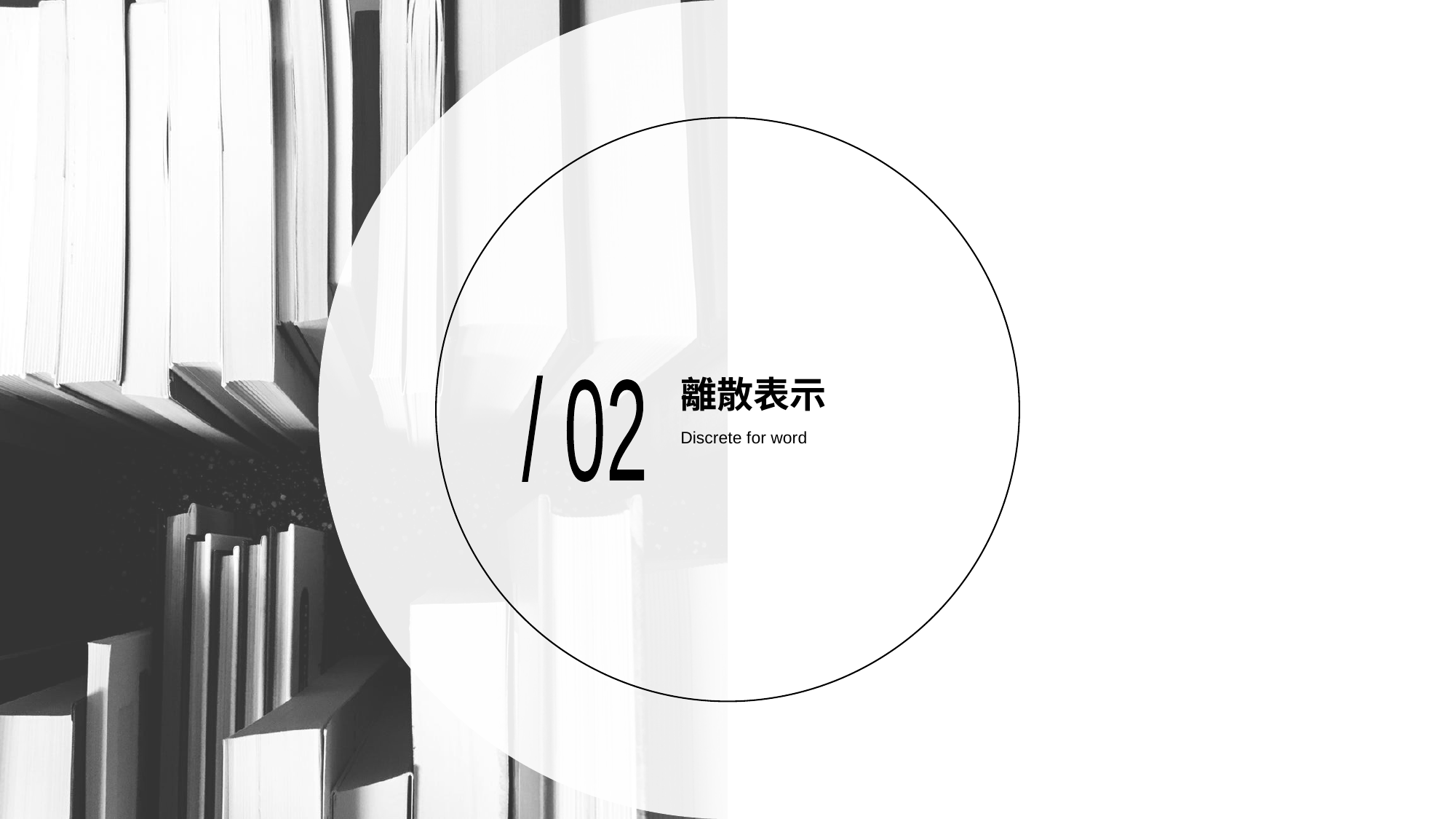

# 離散表示
/ 02
Discrete for word